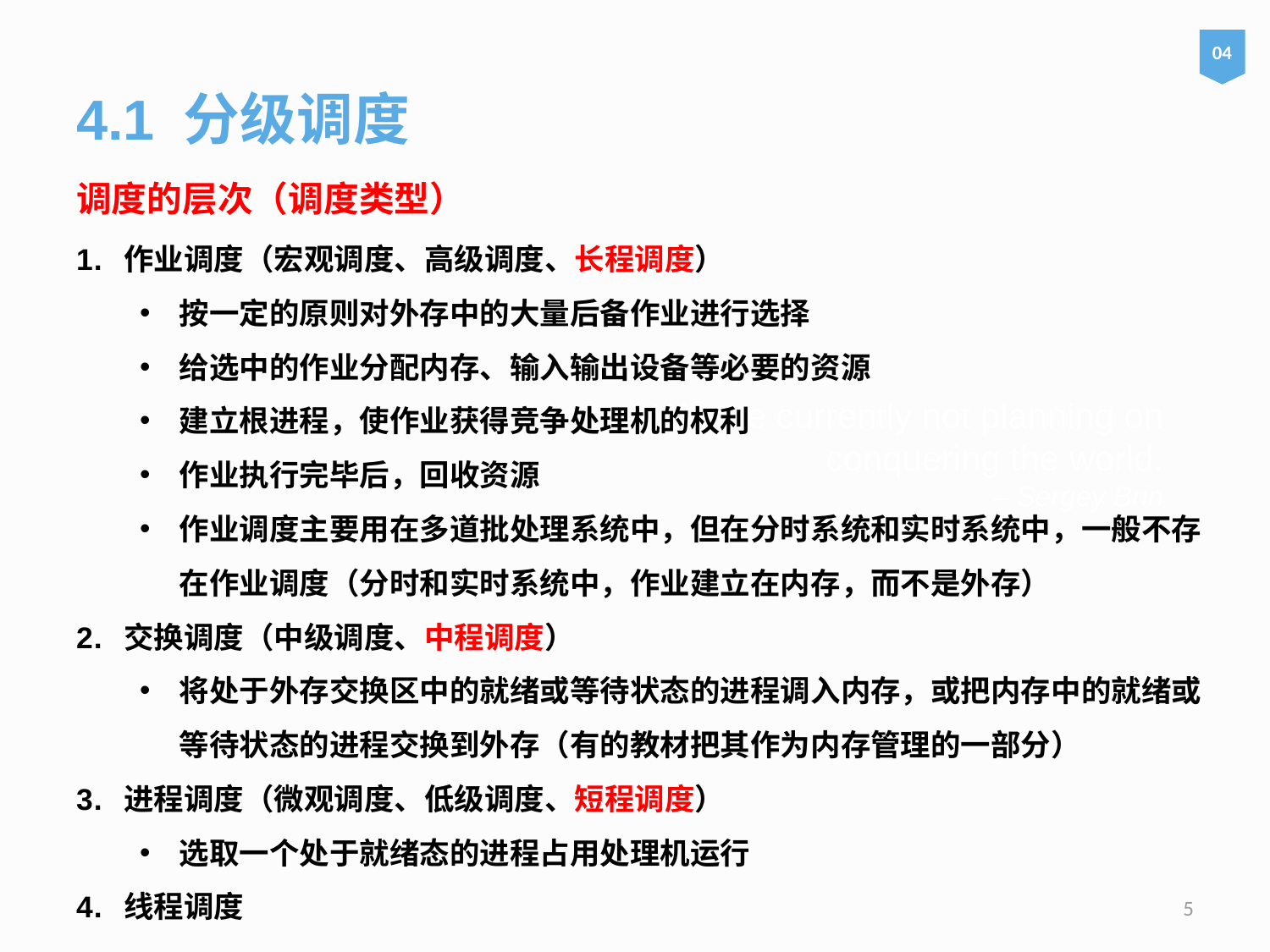

04
4.1 分级调度
调度的层次（调度类型）
作业调度（宏观调度、高级调度、长程调度）
按一定的原则对外存中的大量后备作业进行选择
给选中的作业分配内存、输入输出设备等必要的资源
建立根进程，使作业获得竞争处理机的权利
作业执行完毕后，回收资源
作业调度主要用在多道批处理系统中，但在分时系统和实时系统中，一般不存在作业调度（分时和实时系统中，作业建立在内存，而不是外存）
交换调度（中级调度、中程调度）
将处于外存交换区中的就绪或等待状态的进程调入内存，或把内存中的就绪或等待状态的进程交换到外存（有的教材把其作为内存管理的一部分）
进程调度（微观调度、低级调度、短程调度）
选取一个处于就绪态的进程占用处理机运行
线程调度
# We are currently not planning on conquering the world. – Sergey Brin
5